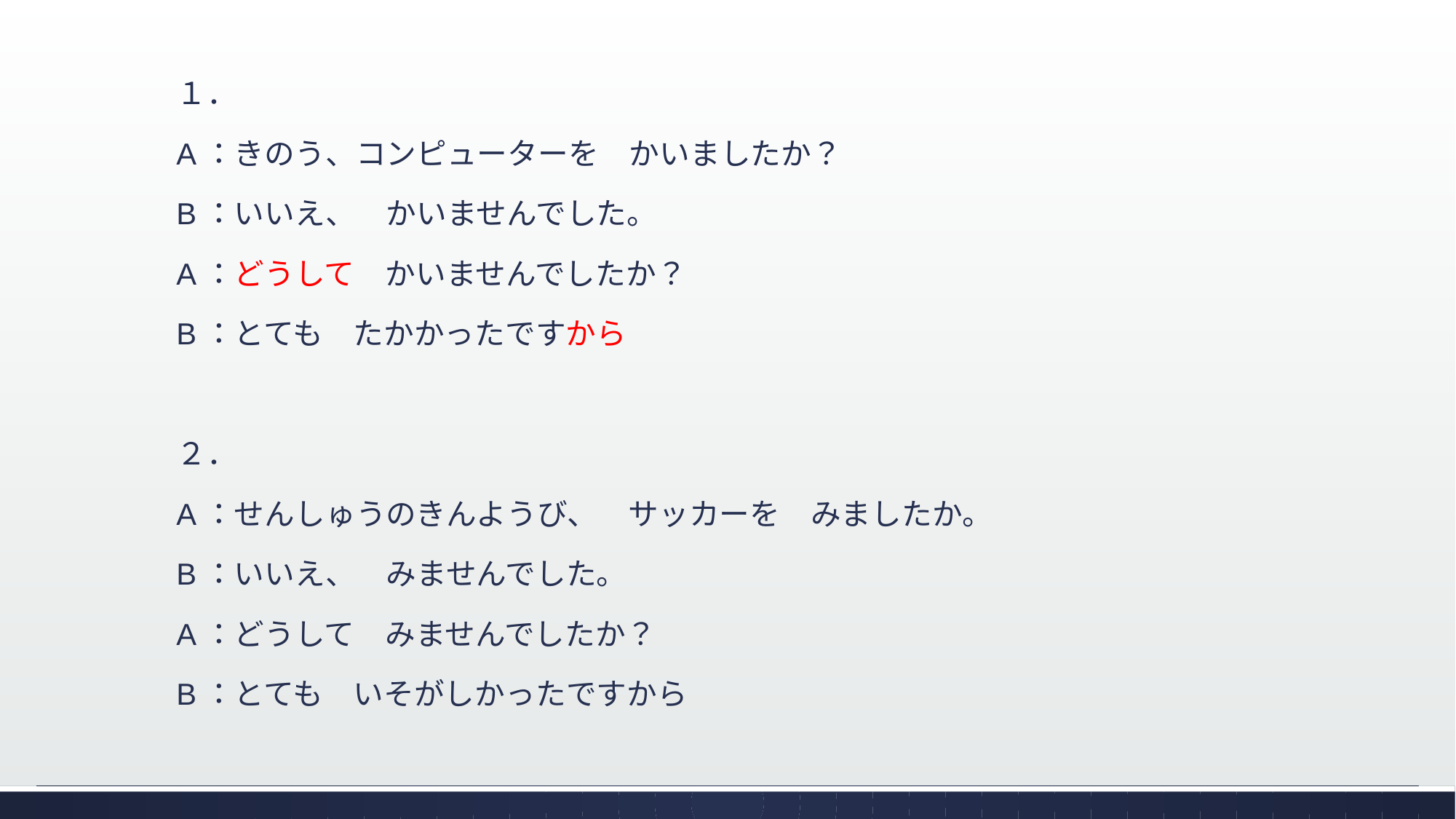

１．
A：きのう、コンピューターを　かいましたか？
B：いいえ、　かいませんでした。
A：どうして　かいませんでしたか？
B：とても　たかかったですから

２．
A：せんしゅうのきんようび、　サッカーを　みましたか。
B：いいえ、　みませんでした。
A：どうして　みませんでしたか？
B：とても　いそがしかったですから